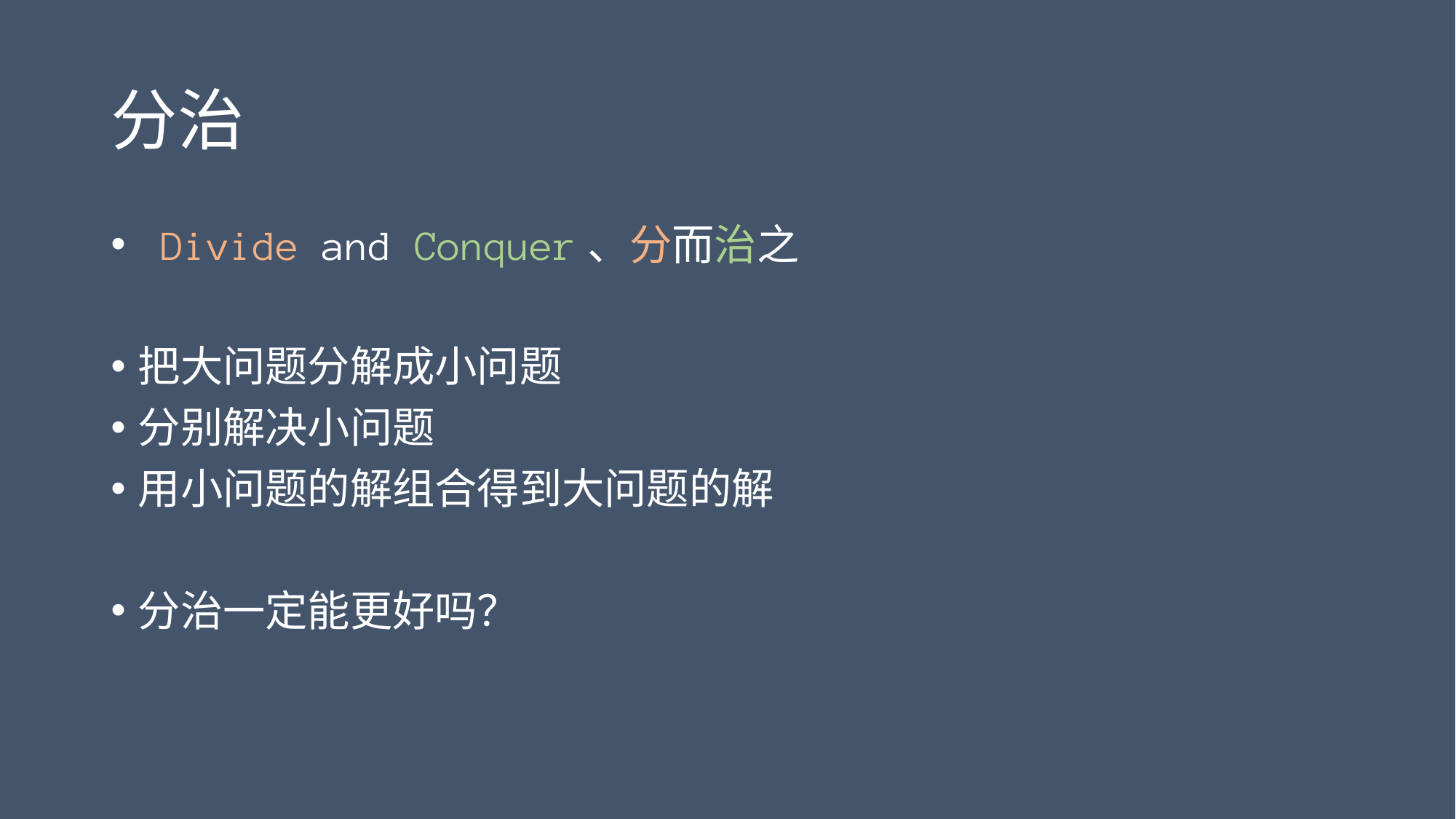

# 分治
 Divide and Conquer、分而治之

把大问题分解成小问题
分别解决小问题
用小问题的解组合得到大问题的解

分治一定能更好吗？